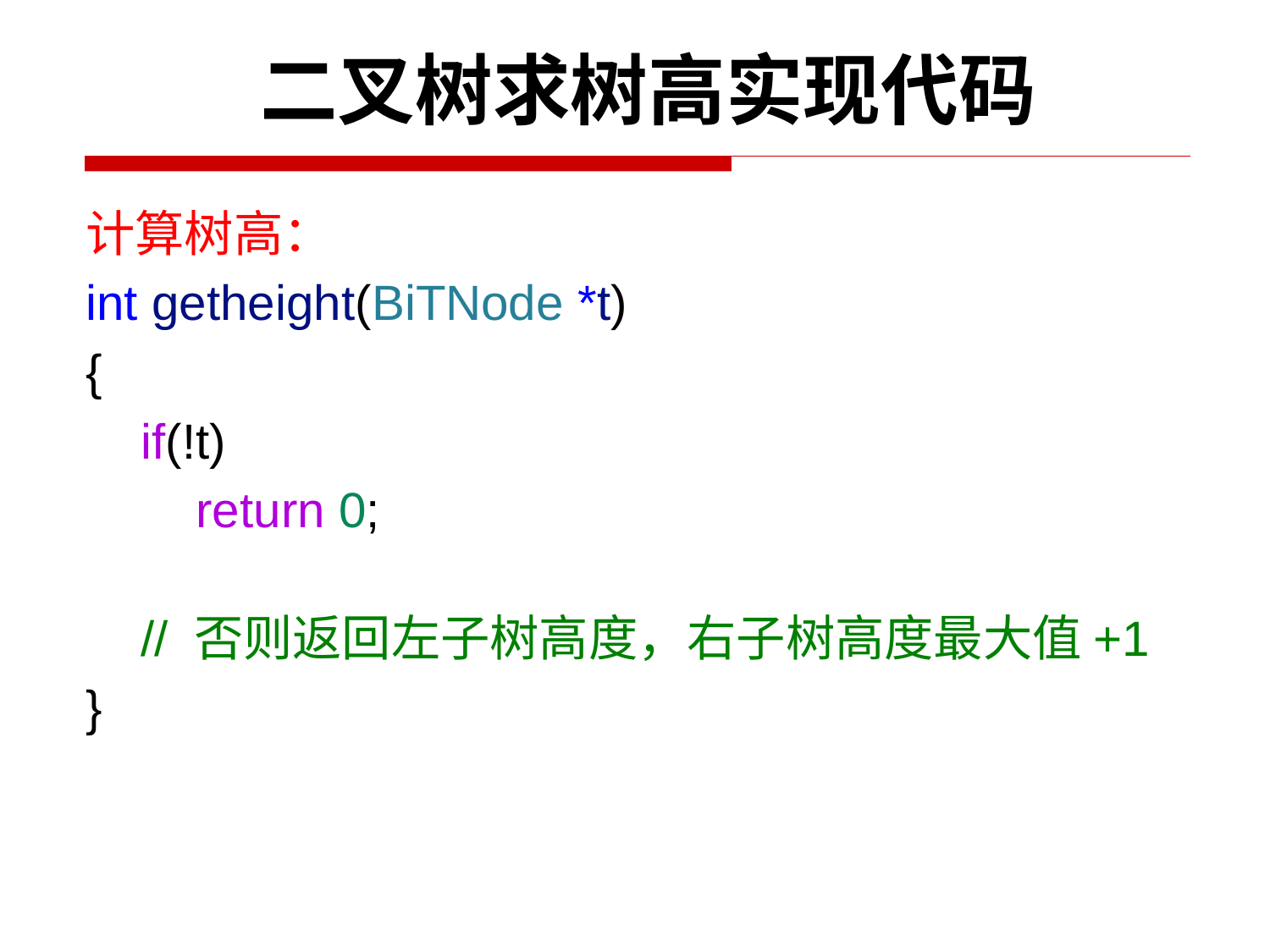

二叉树求树高实现代码
计算树高：
int getheight(BiTNode *t)
{
    if(!t)
        return 0;

    // 否则返回左子树高度，右子树高度最大值+1
}